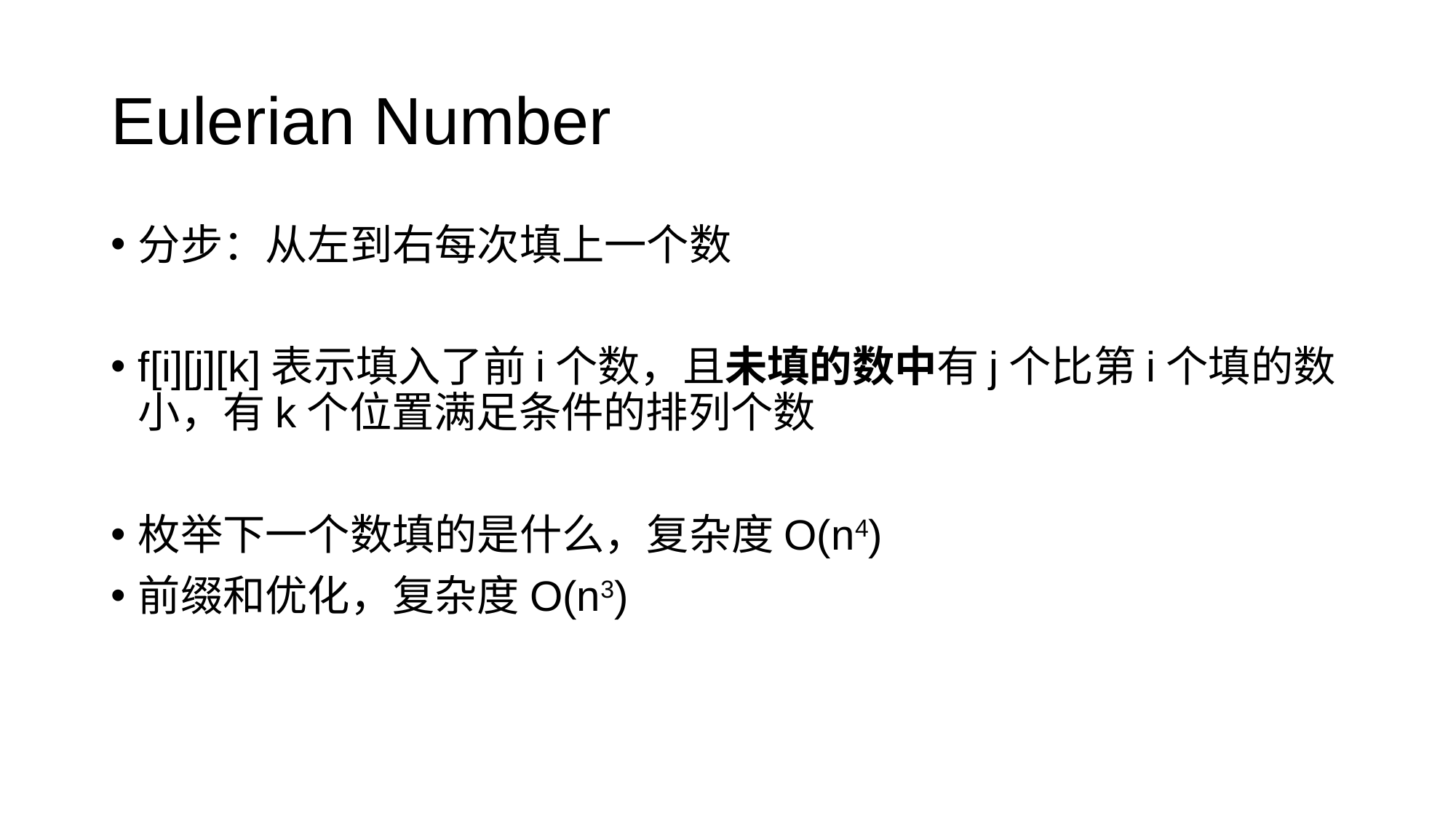

# Eulerian Number
分步：从左到右每次填上一个数

f[i][j][k]表示填入了前i个数，且未填的数中有j个比第i个填的数小，有k个位置满足条件的排列个数

枚举下一个数填的是什么，复杂度O(n4)
前缀和优化，复杂度O(n3)